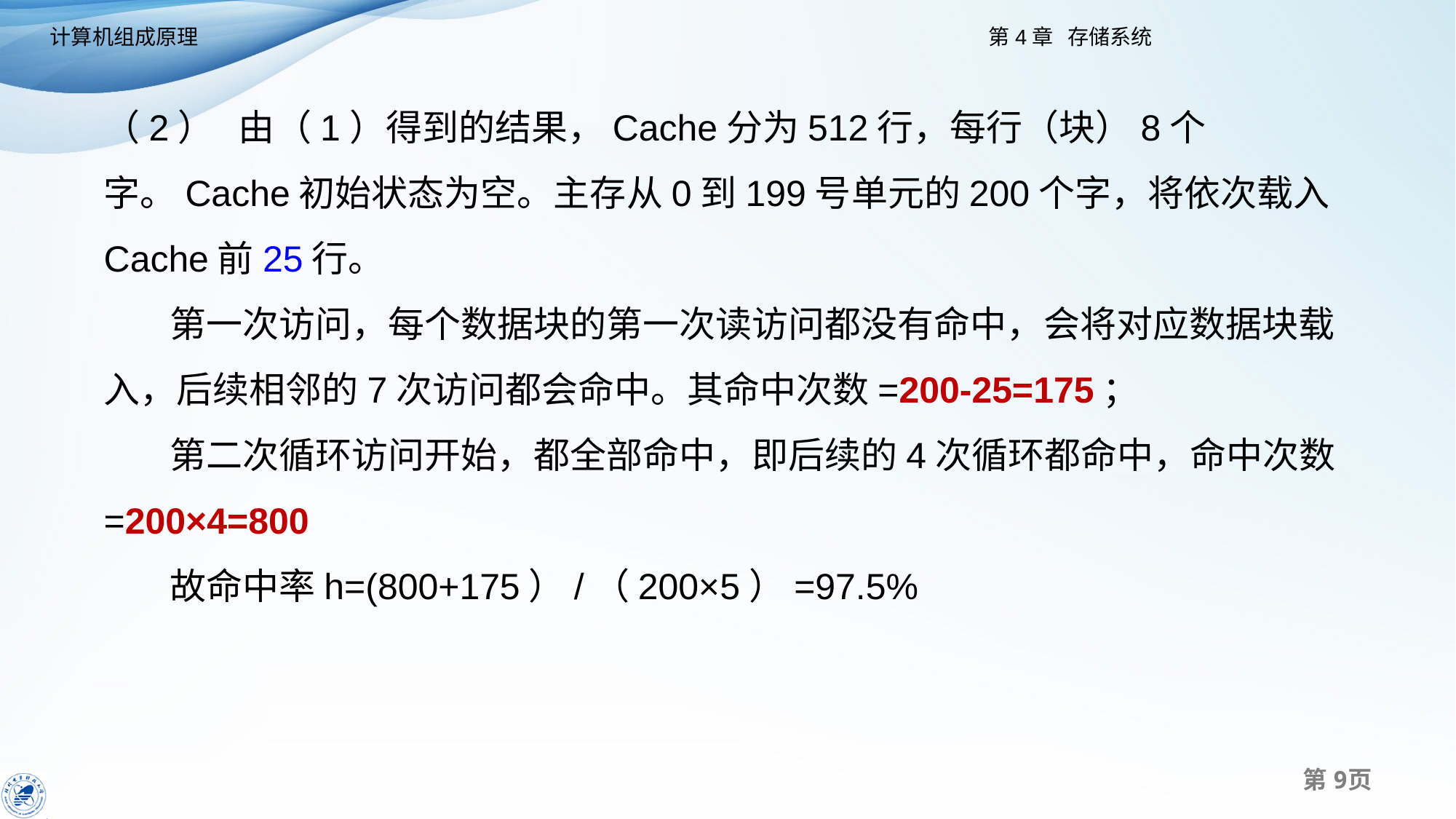

（2）   由（1）得到的结果，Cache分为512行，每行（块）8个字。Cache初始状态为空。主存从0到199号单元的200个字，将依次载入Cache前25行。
       第一次访问，每个数据块的第一次读访问都没有命中，会将对应数据块载入，后续相邻的7次访问都会命中。其命中次数=200-25=175；
       第二次循环访问开始，都全部命中，即后续的4次循环都命中，命中次数=200×4=800
       故命中率h=(800+175）/（200×5）=97.5%